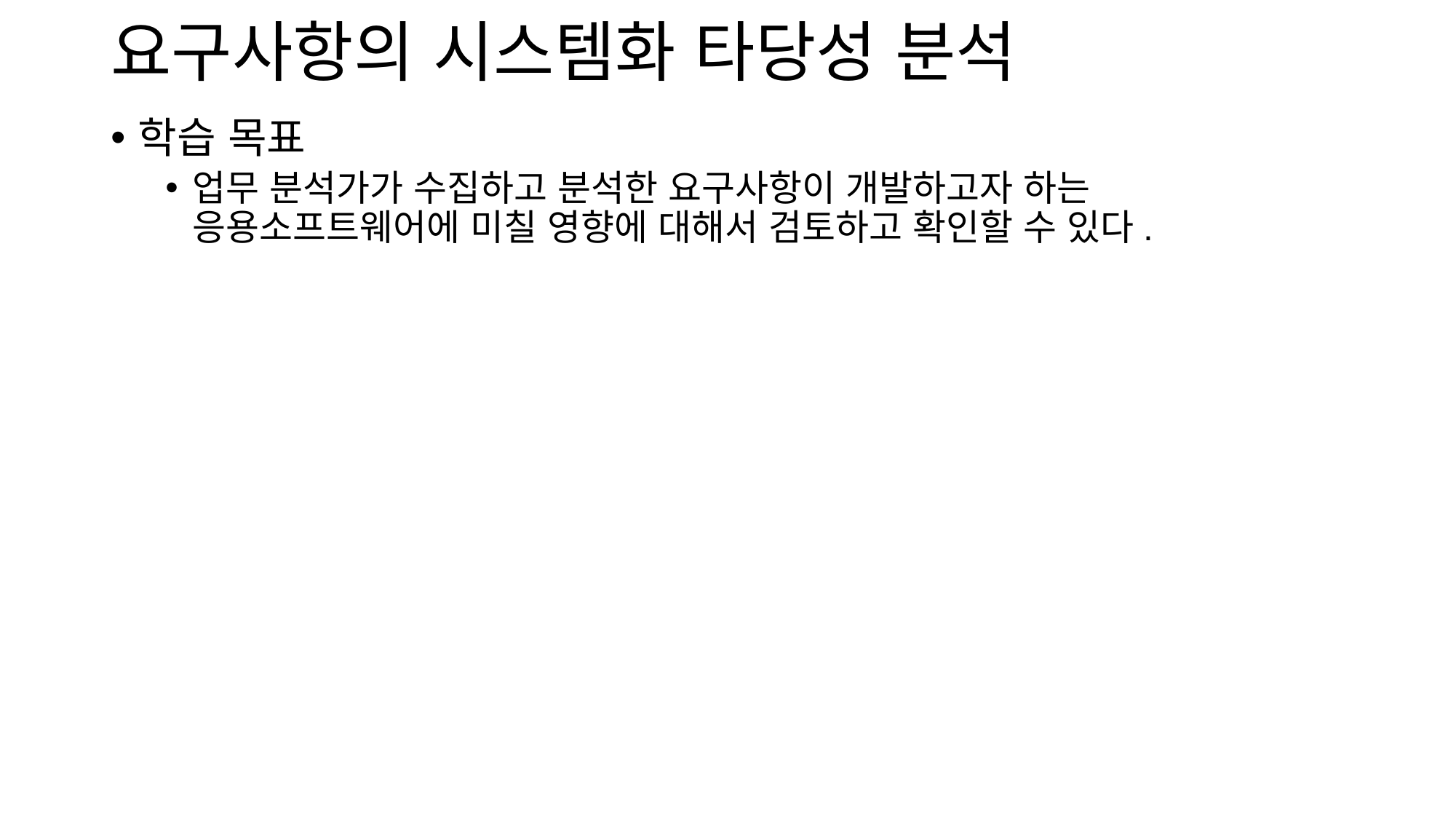

# 요구사항의 시스템화 타당성 분석
학습 목표
업무 분석가가 수집하고 분석한 요구사항이 개발하고자 하는 응용소프트웨어에 미칠 영향에 대해서 검토하고 확인할 수 있다.